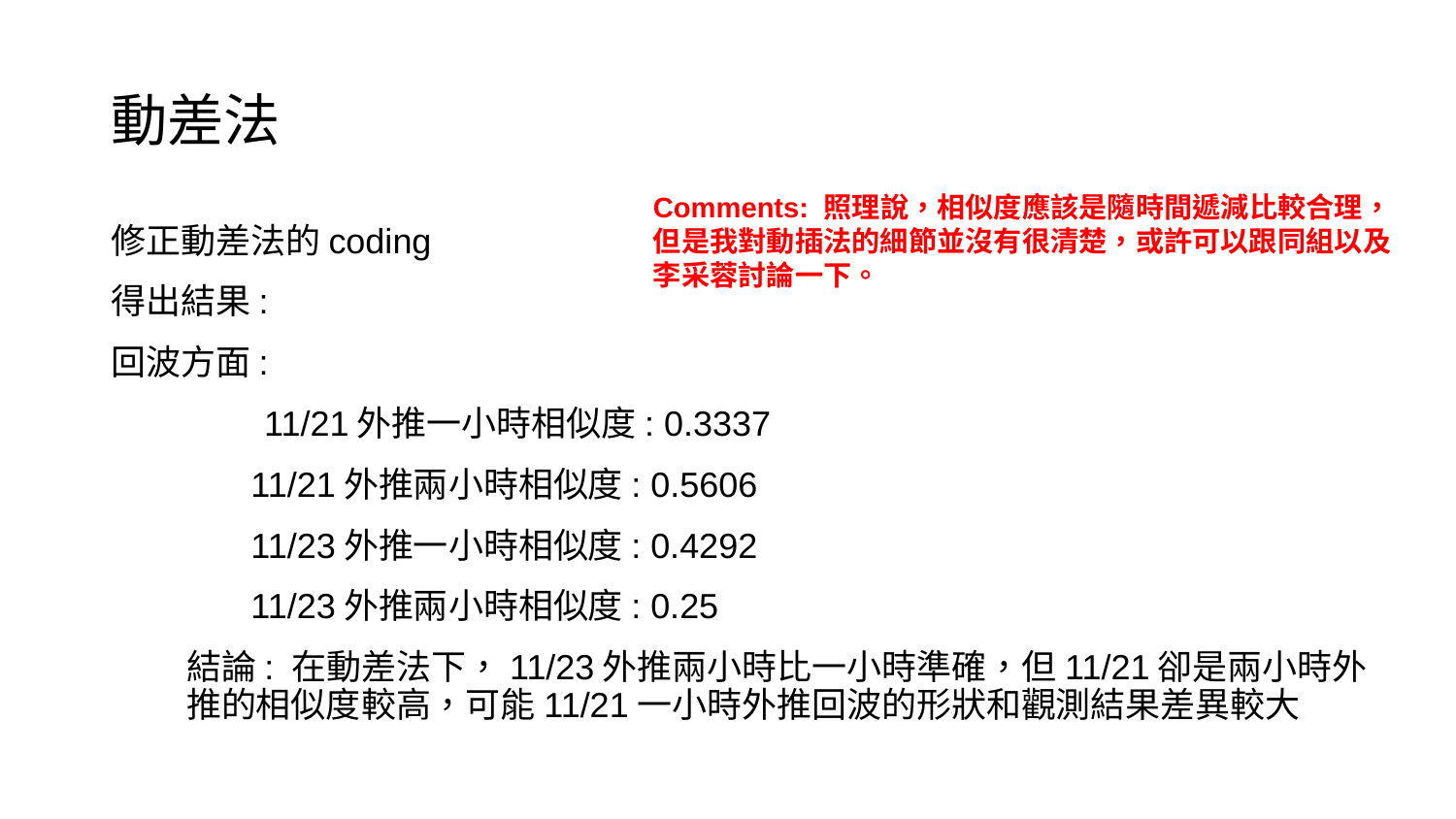

# 動差法
Comments: 照理說，相似度應該是隨時間遞減比較合理，
但是我對動插法的細節並沒有很清楚，或許可以跟同組以及
李采蓉討論一下。
修正動差法的coding
得出結果:
回波方面:
        11/21外推一小時相似度: 0.3337
	11/21外推兩小時相似度: 0.5606
	11/23外推一小時相似度: 0.4292
	11/23外推兩小時相似度: 0.25
結論: 在動差法下，11/23外推兩小時比一小時準確，但11/21卻是兩小時外推的相似度較高，可能11/21一小時外推回波的形狀和觀測結果差異較大